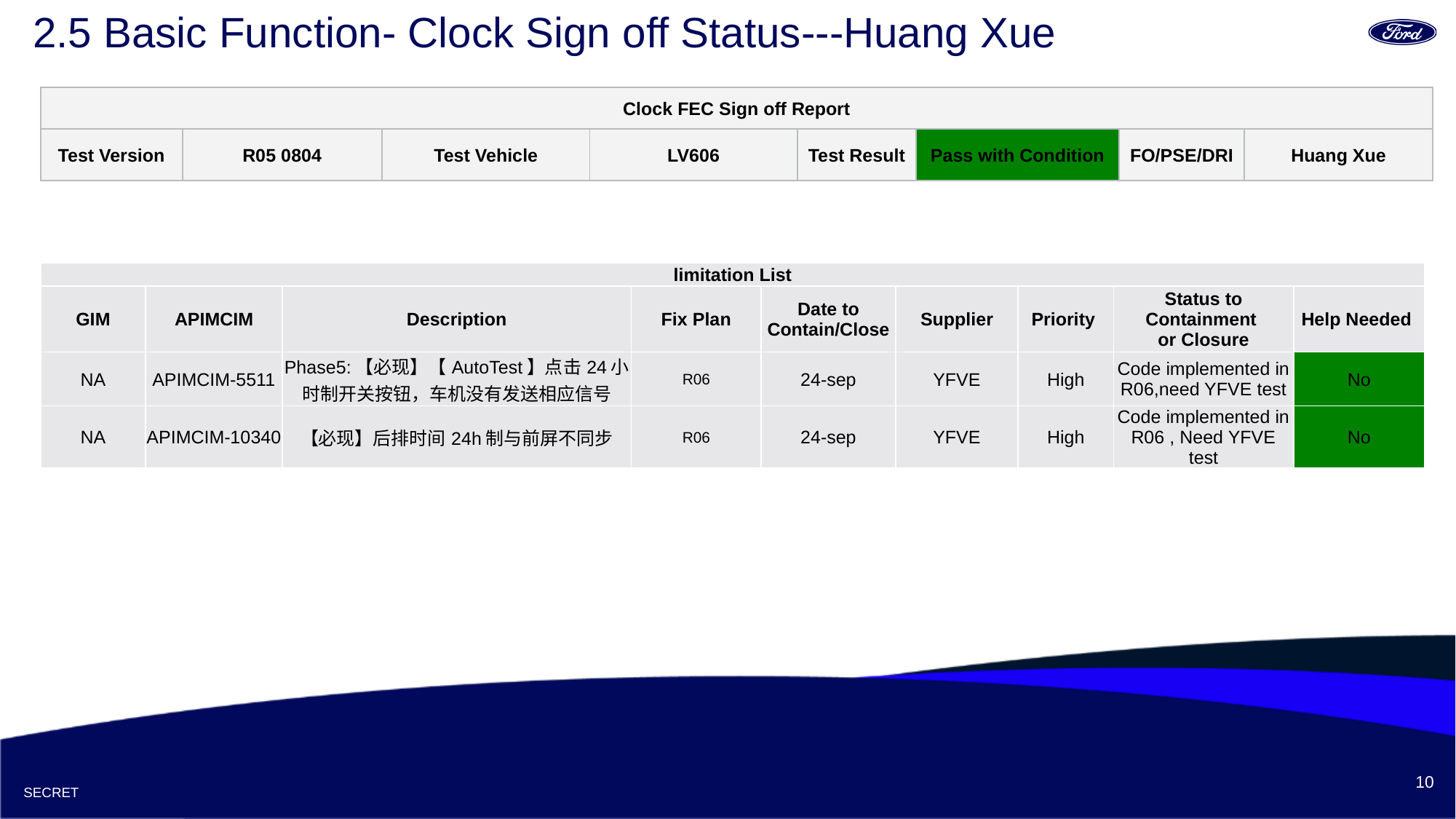

# 2.5 Basic Function- Clock Sign off Status---Huang Xue
| Clock FEC Sign off Report |  |  |  |  |  |  |  |
| --- | --- | --- | --- | --- | --- | --- | --- |
| Test Version | R05 0804 | Test Vehicle | LV606 | Test Result | Pass with Condition | FO/PSE/DRI | Huang Xue |
| limitation List |  |  |  |  |  |  |  |  |
| --- | --- | --- | --- | --- | --- | --- | --- | --- |
| GIM | APIMCIM | Description | Fix Plan | Date to Contain/Close | Supplier | Priority | Status to Containment or Closure | Help Needed |
| NA | APIMCIM-5511 | Phase5:【必现】【AutoTest】点击24小时制开关按钮，车机没有发送相应信号 | R06 | 24-sep | YFVE | High | Code implemented in R06,need YFVE test | No |
| NA | APIMCIM-10340 | 【必现】后排时间24h制与前屏不同步 | R06 | 24-sep | YFVE | High | Code implemented in R06 , Need YFVE test | No |